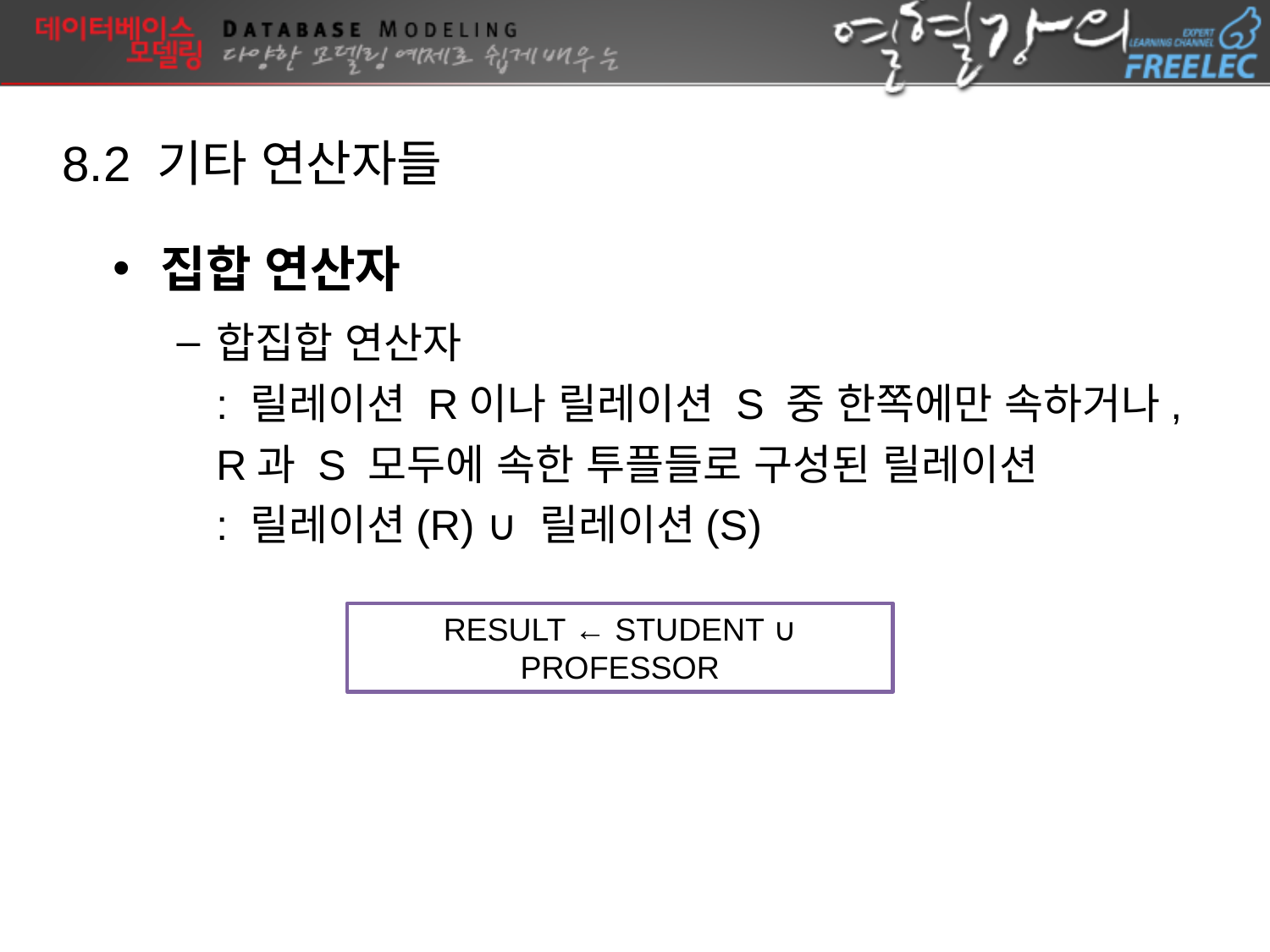

8.2 기타 연산자들
집합 연산자
합집합 연산자
: 릴레이션 R이나 릴레이션 S 중 한쪽에만 속하거나,
R과 S 모두에 속한 투플들로 구성된 릴레이션
: 릴레이션(R) ∪ 릴레이션(S)
RESULT ← STUDENT ∪ PROFESSOR